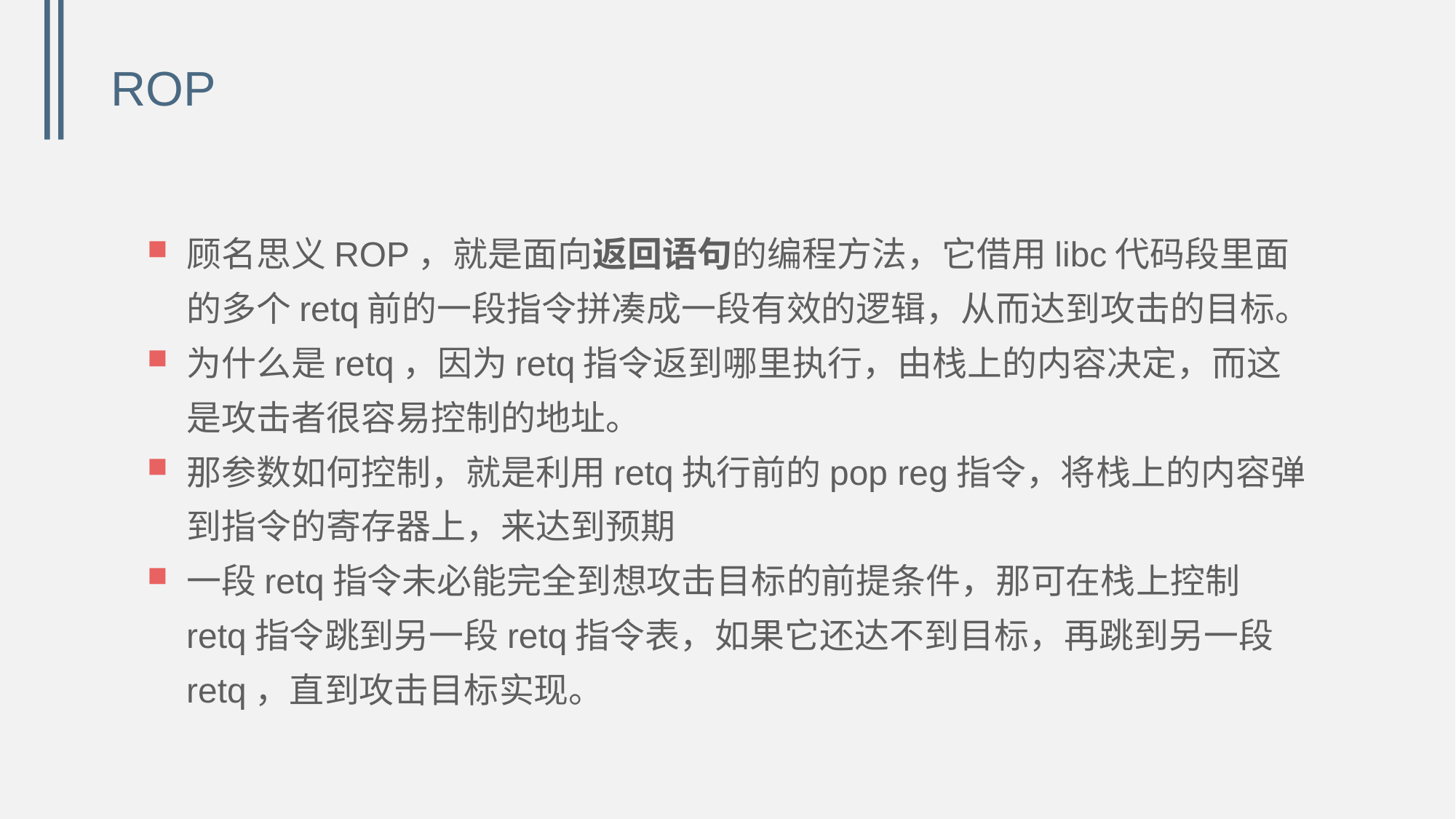

# ROP
顾名思义ROP，就是面向返回语句的编程方法，它借用libc代码段里面的多个retq前的一段指令拼凑成一段有效的逻辑，从而达到攻击的目标。
为什么是retq，因为retq指令返到哪里执行，由栈上的内容决定，而这是攻击者很容易控制的地址。
那参数如何控制，就是利用retq执行前的pop reg指令，将栈上的内容弹到指令的寄存器上，来达到预期
一段retq指令未必能完全到想攻击目标的前提条件，那可在栈上控制retq指令跳到另一段retq指令表，如果它还达不到目标，再跳到另一段retq，直到攻击目标实现。